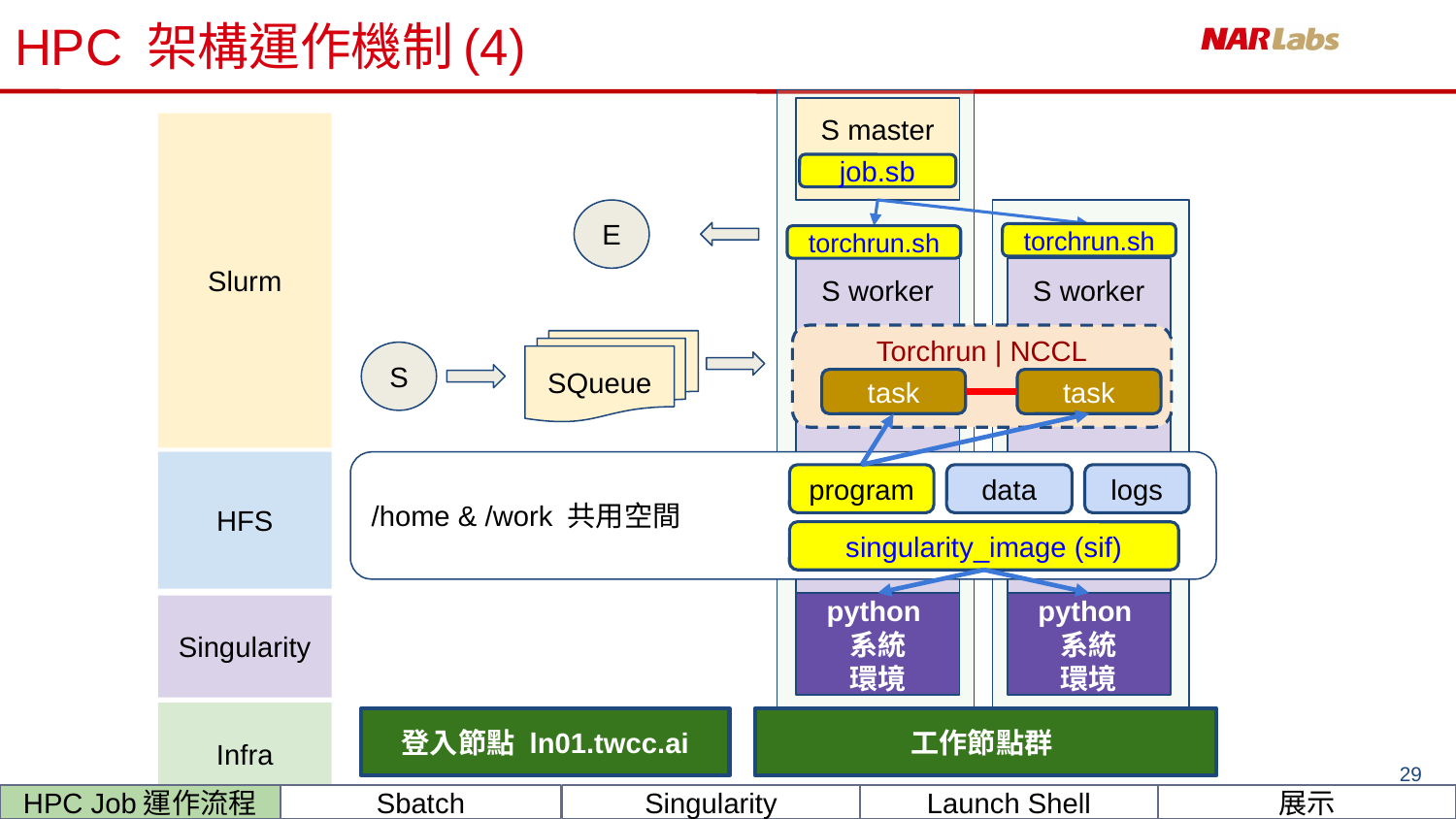

# HPC 架構運作機制(4)

S master
Slurm
job.sb
E

torchrun.sh
torchrun.sh
S worker
S worker
Torchrun | NCCL
task
task
SQueue
S

HFS
/home & /work 共用空間
program
data
logs
singularity_image (sif)
python
系統
環境
python
系統
環境
Singularity
Infra
登入節點 ln01.twcc.ai
工作節點群
29
Sbatch
HPC Job運作流程
Singularity
Launch Shell
展示